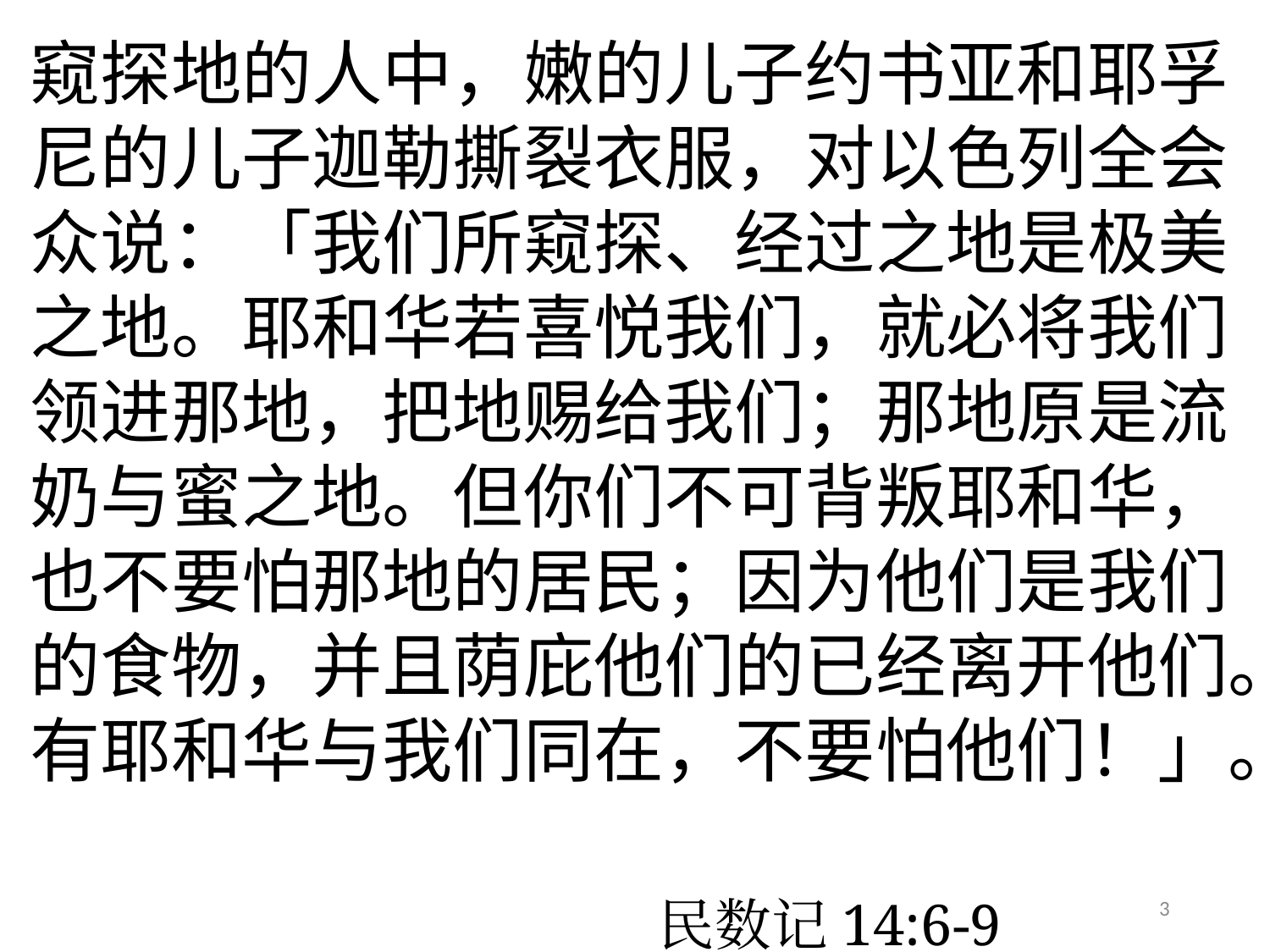

窥探地的人中，嫩的儿子约书亚和耶孚尼的儿子迦勒撕裂衣服，对以色列全会众说：「我们所窥探、经过之地是极美之地。耶和华若喜悦我们，就必将我们领进那地，把地赐给我们；那地原是流奶与蜜之地。但你们不可背叛耶和华，也不要怕那地的居民；因为他们是我们的食物，并且荫庇他们的已经离开他们。有耶和华与我们同在，不要怕他们！」。
                                         民数记14:6-9
3